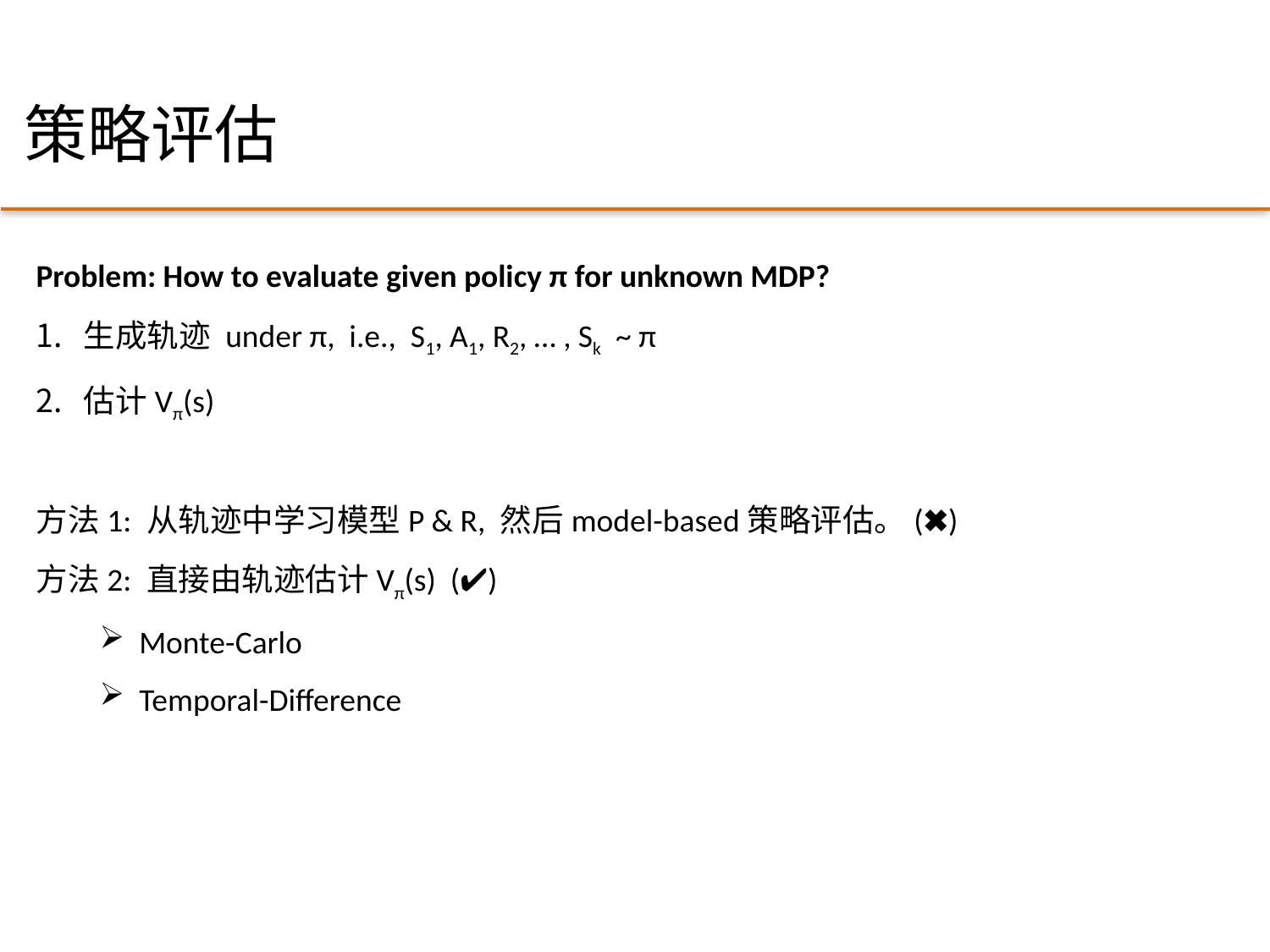

# 策略评估
Problem: How to evaluate given policy π for unknown MDP?
生成轨迹 under π,  i.e.,  S1, A1, R2, … , Sk  ~ π
估计Vπ(s)

方法1: 从轨迹中学习模型P & R, 然后model-based策略评估。(✖)
方法2: 直接由轨迹估计Vπ(s)  (✔)
Monte-Carlo
Temporal-Difference